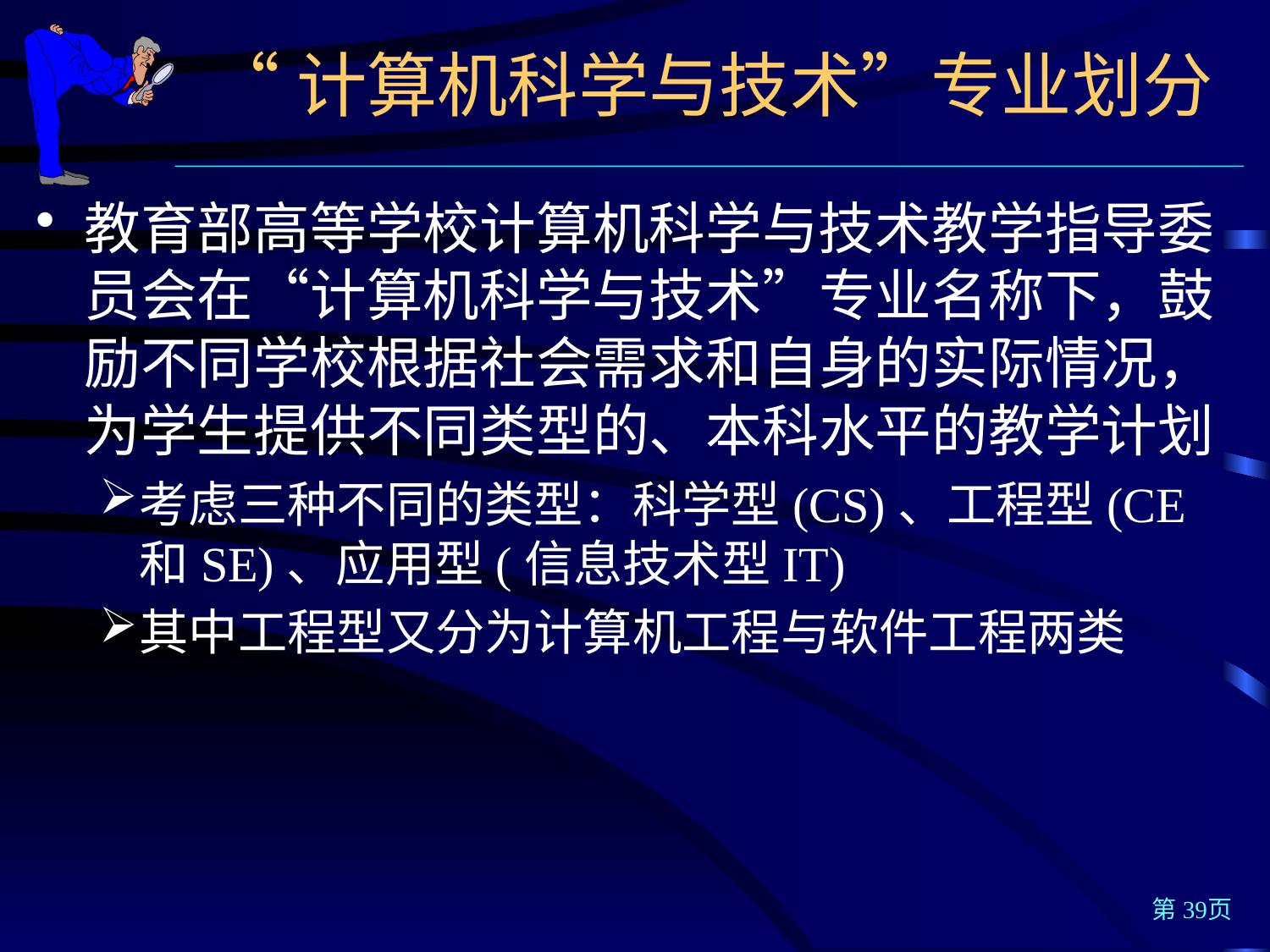

“计算机科学与技术”专业划分
教育部高等学校计算机科学与技术教学指导委员会在“计算机科学与技术”专业名称下，鼓励不同学校根据社会需求和自身的实际情况，为学生提供不同类型的、本科水平的教学计划
考虑三种不同的类型：科学型(CS)、工程型(CE和SE)、应用型(信息技术型IT)
其中工程型又分为计算机工程与软件工程两类

第39页